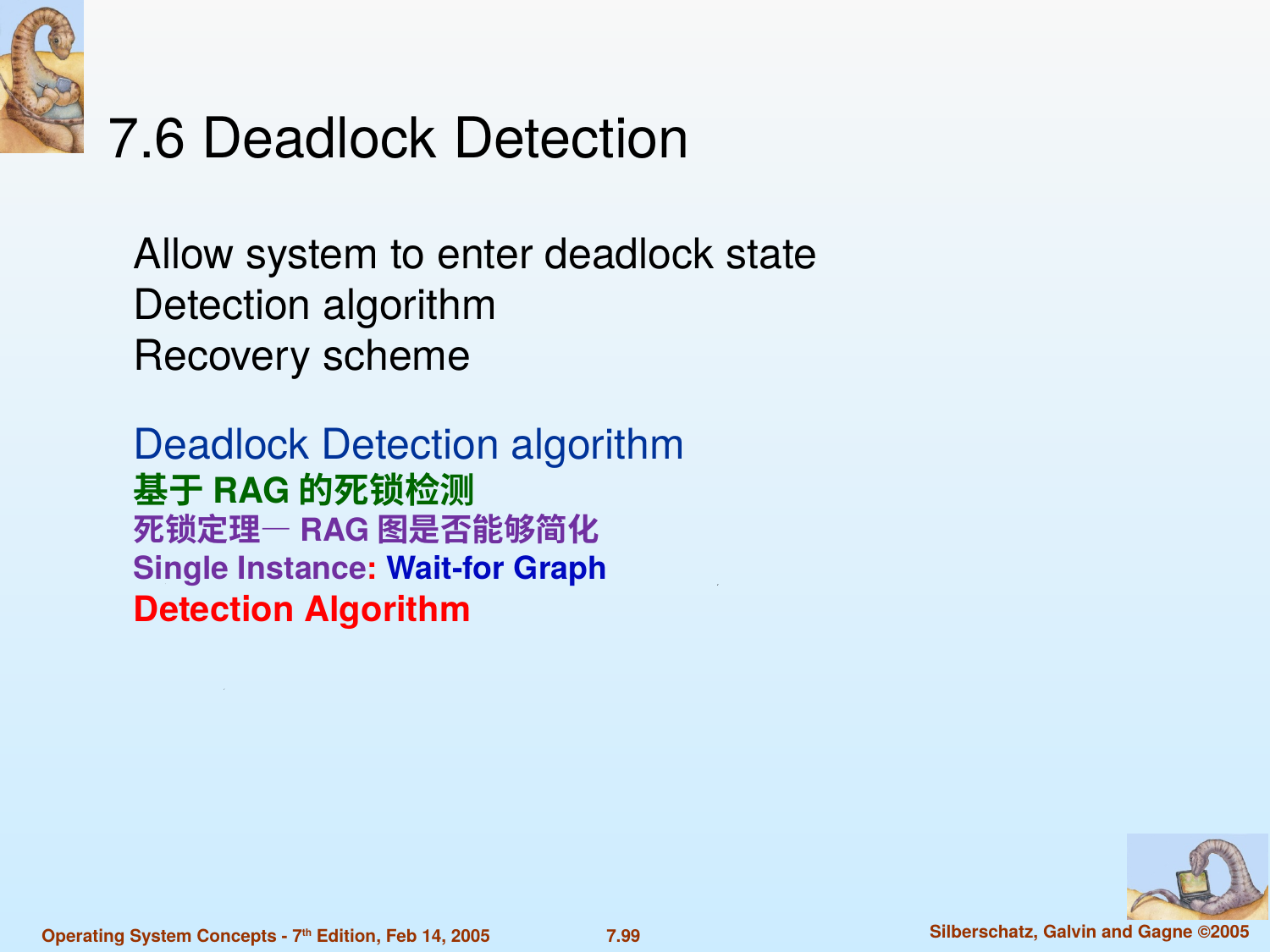

7.6 Deadlock Detection
Allow system to enter deadlock state
Detection algorithm
Recovery scheme

Deadlock Detection algorithm
基于RAG的死锁检测
死锁定理—RAG图是否能够简化
Single Instance: Wait-for Graph
Detection Algorithm